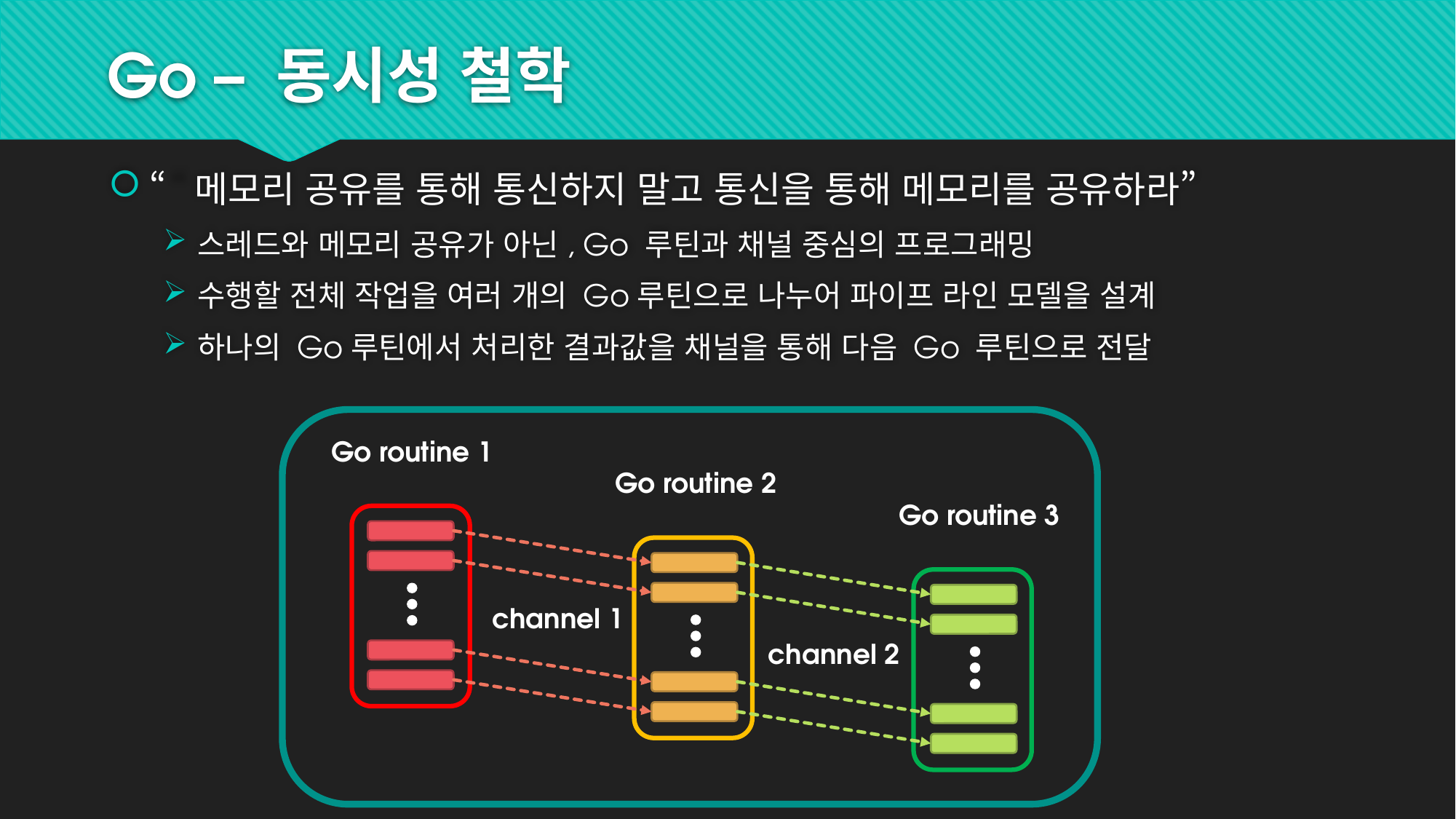

# Go – 동시성 철학
“메모리 공유를 통해 통신하지 말고 통신을 통해 메모리를 공유하라”
스레드와 메모리 공유가 아닌, Go 루틴과 채널 중심의 프로그래밍
수행할 전체 작업을 여러 개의 Go루틴으로 나누어 파이프 라인 모델을 설계
하나의 Go루틴에서 처리한 결과값을 채널을 통해 다음 Go 루틴으로 전달

Go routine 1
Go routine 2
Go routine 3

channel 1

channel 2